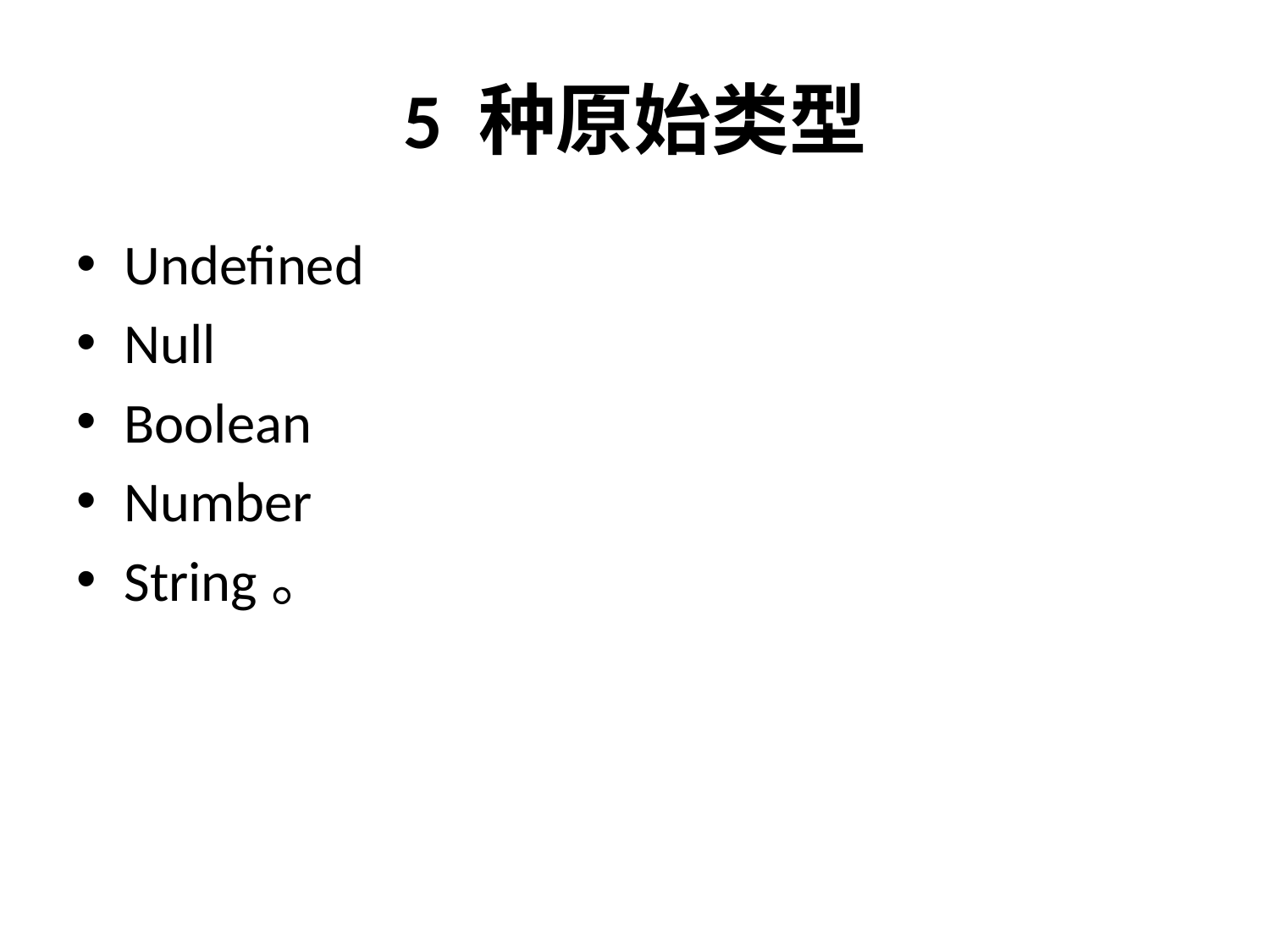

# 5 种原始类型
Undefined
Null
Boolean
Number
String。